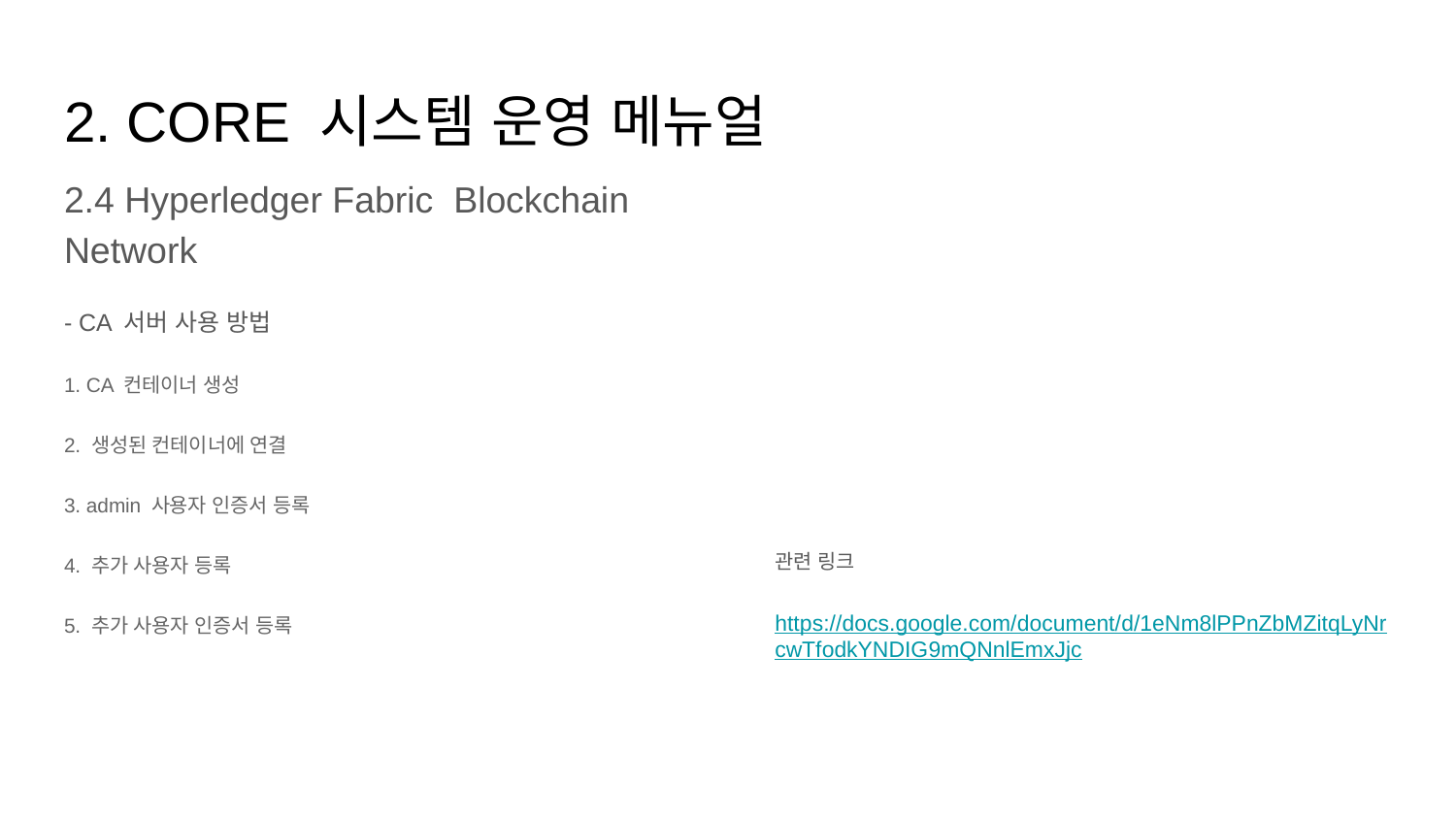

# 2. CORE 시스템 운영 메뉴얼
2.4 Hyperledger Fabric  Blockchain Network
- CA 서버 사용 방법
1. CA 컨테이너 생성
2. 생성된 컨테이너에 연결
3. admin 사용자 인증서 등록
4. 추가 사용자 등록
5. 추가 사용자 인증서 등록
관련 링크
https://docs.google.com/document/d/1eNm8lPPnZbMZitqLyNrcwTfodkYNDIG9mQNnlEmxJjc